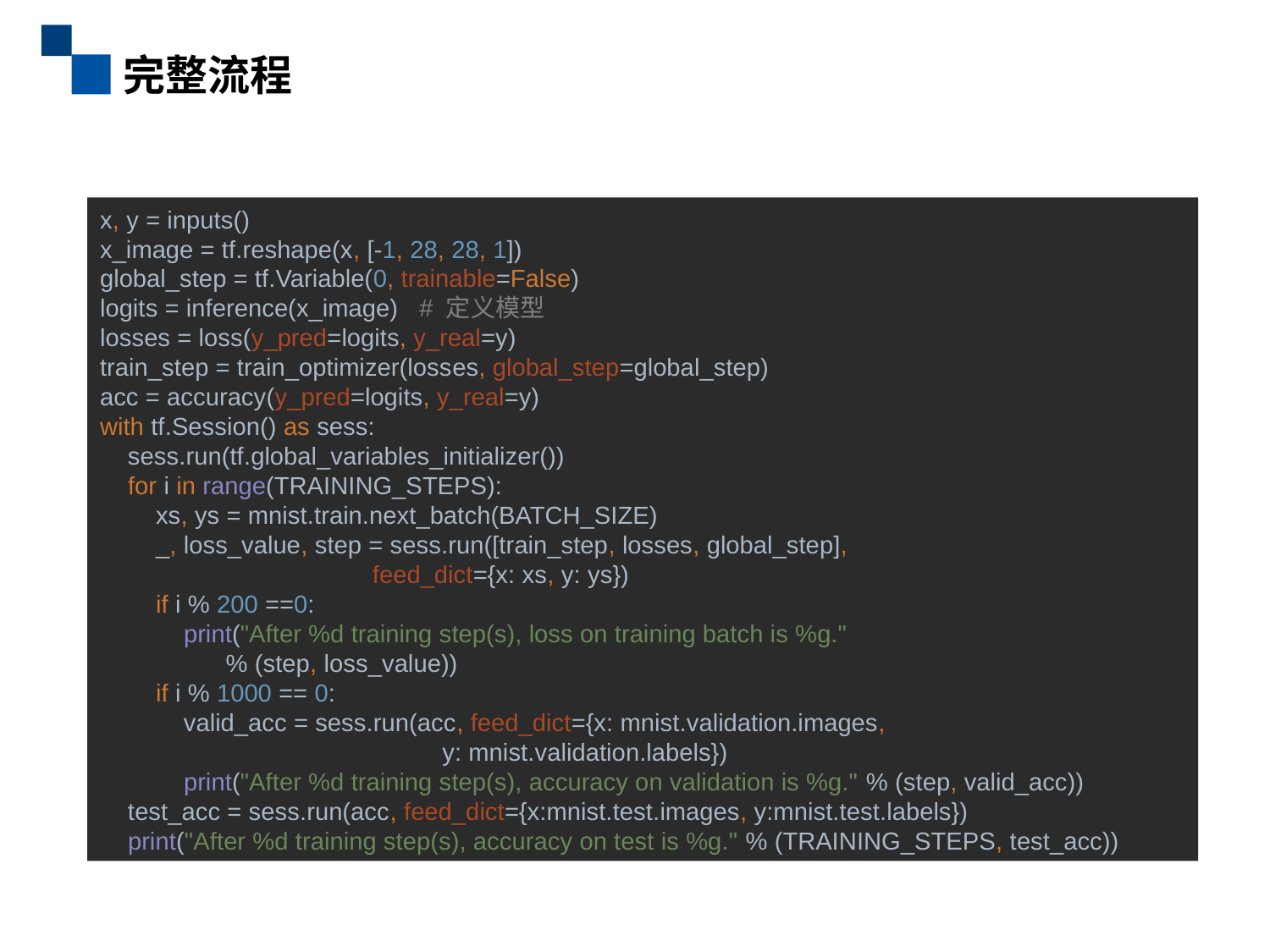

完整流程

x, y = inputs()
x_image = tf.reshape(x, [-1, 28, 28, 1])
global_step = tf.Variable(0, trainable=False)
logits = inference(x_image)   # 定义模型
losses = loss(y_pred=logits, y_real=y)
train_step = train_optimizer(losses, global_step=global_step)
acc = accuracy(y_pred=logits, y_real=y)
with tf.Session() as sess:
    sess.run(tf.global_variables_initializer())
    for i in range(TRAINING_STEPS):
        xs, ys = mnist.train.next_batch(BATCH_SIZE)
        _, loss_value, step = sess.run([train_step, losses, global_step],
                                       feed_dict={x: xs, y: ys})
        if i % 200 ==0:
            print("After %d training step(s), loss on training batch is %g."
                  % (step, loss_value))
        if i % 1000 == 0:
            valid_acc = sess.run(acc, feed_dict={x: mnist.validation.images,
                                                 y: mnist.validation.labels})
            print("After %d training step(s), accuracy on validation is %g." % (step, valid_acc))
    test_acc = sess.run(acc, feed_dict={x:mnist.test.images, y:mnist.test.labels})
    print("After %d training step(s), accuracy on test is %g." % (TRAINING_STEPS, test_acc))

8